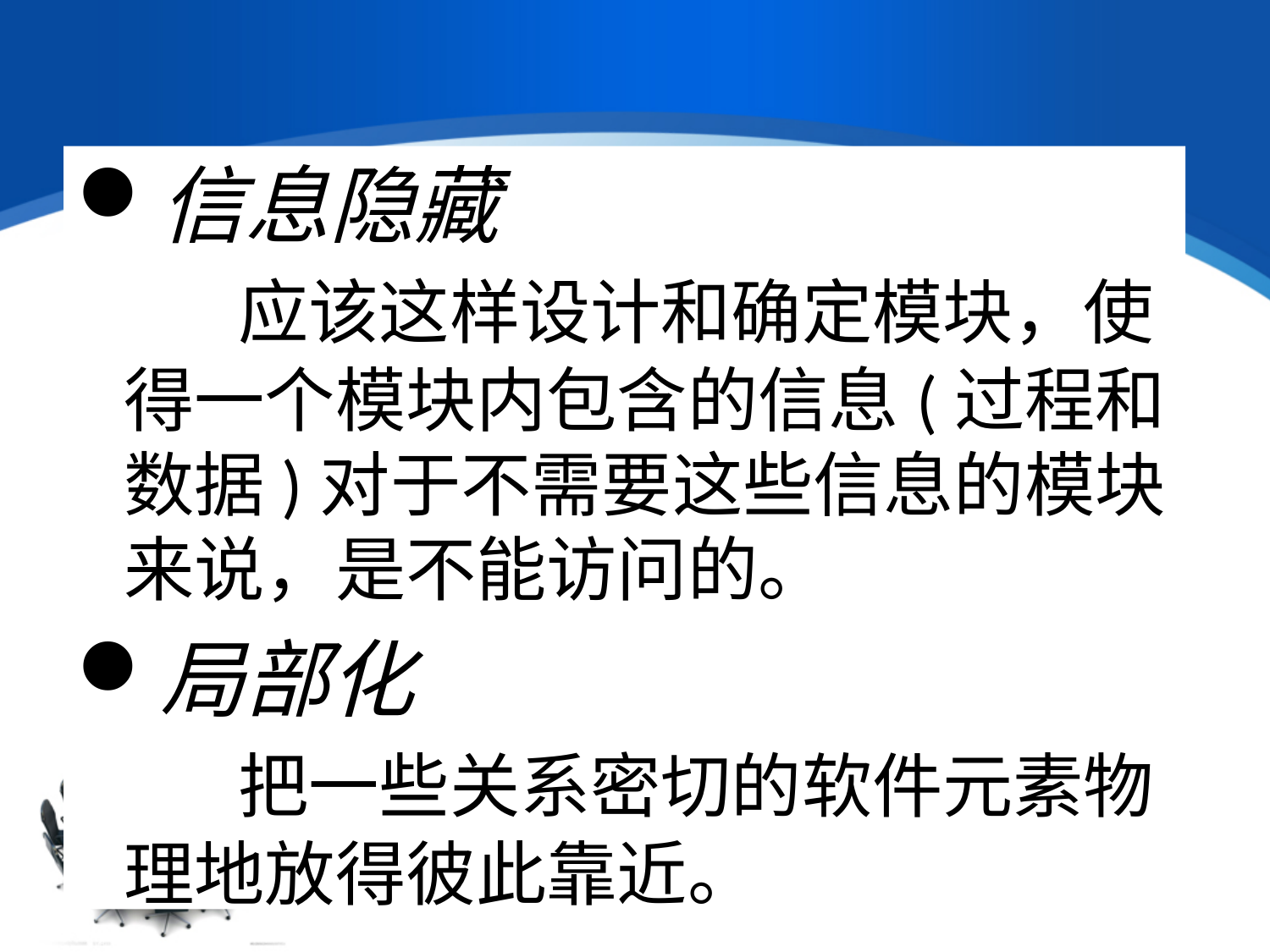

信息隐藏
      应该这样设计和确定模块，使得一个模块内包含的信息(过程和数据)对于不需要这些信息的模块来说，是不能访问的。
局部化
      把一些关系密切的软件元素物理地放得彼此靠近。